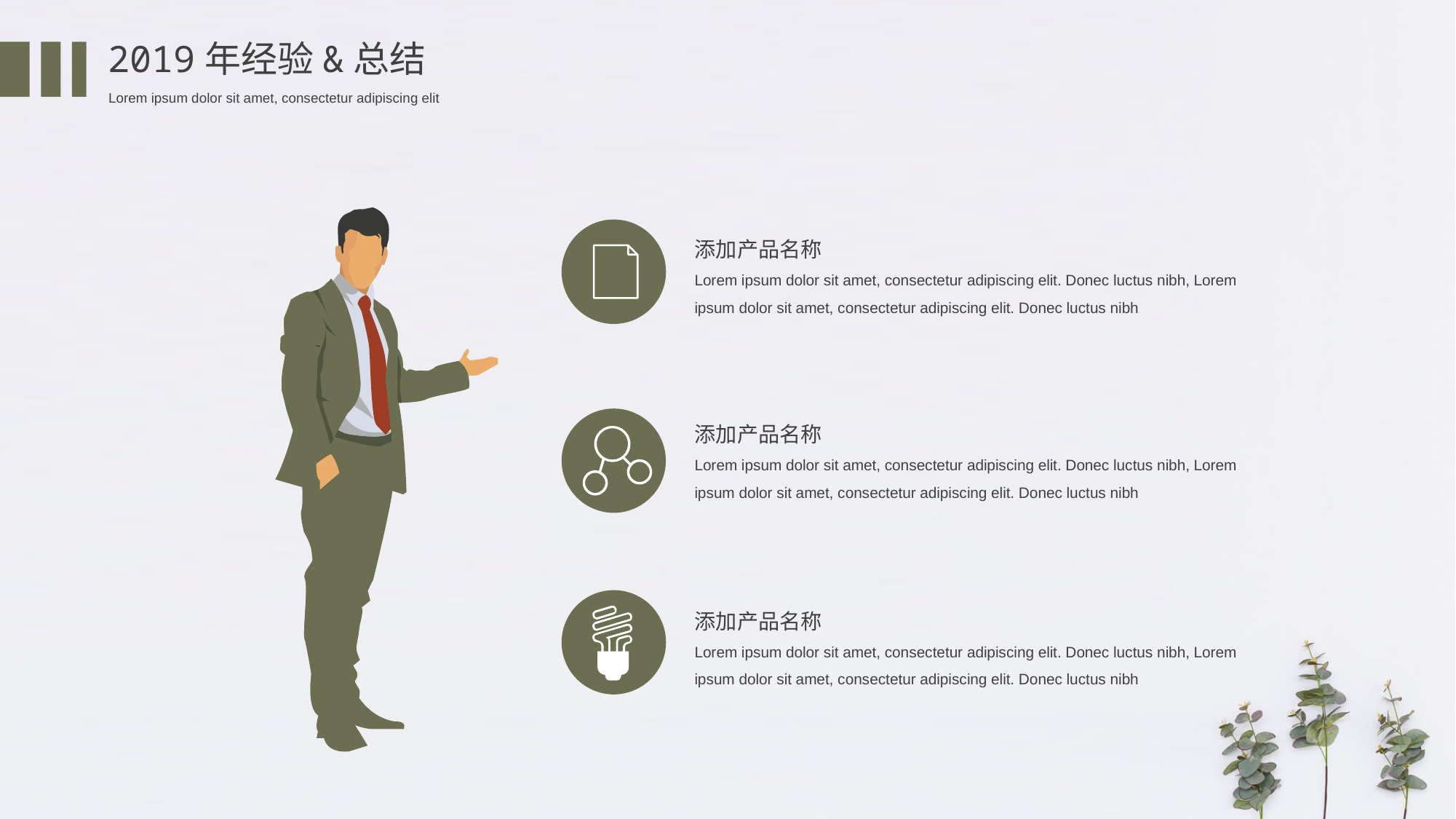

2019年经验&总结

Lorem ipsum dolor sit amet, consectetur adipiscing elit

添加产品名称
Lorem ipsum dolor sit amet, consectetur adipiscing elit. Donec luctus nibh, Lorem ipsum dolor sit amet, consectetur adipiscing elit. Donec luctus nibh

添加产品名称
Lorem ipsum dolor sit amet, consectetur adipiscing elit. Donec luctus nibh, Lorem ipsum dolor sit amet, consectetur adipiscing elit. Donec luctus nibh

添加产品名称
Lorem ipsum dolor sit amet, consectetur adipiscing elit. Donec luctus nibh, Lorem ipsum dolor sit amet, consectetur adipiscing elit. Donec luctus nibh